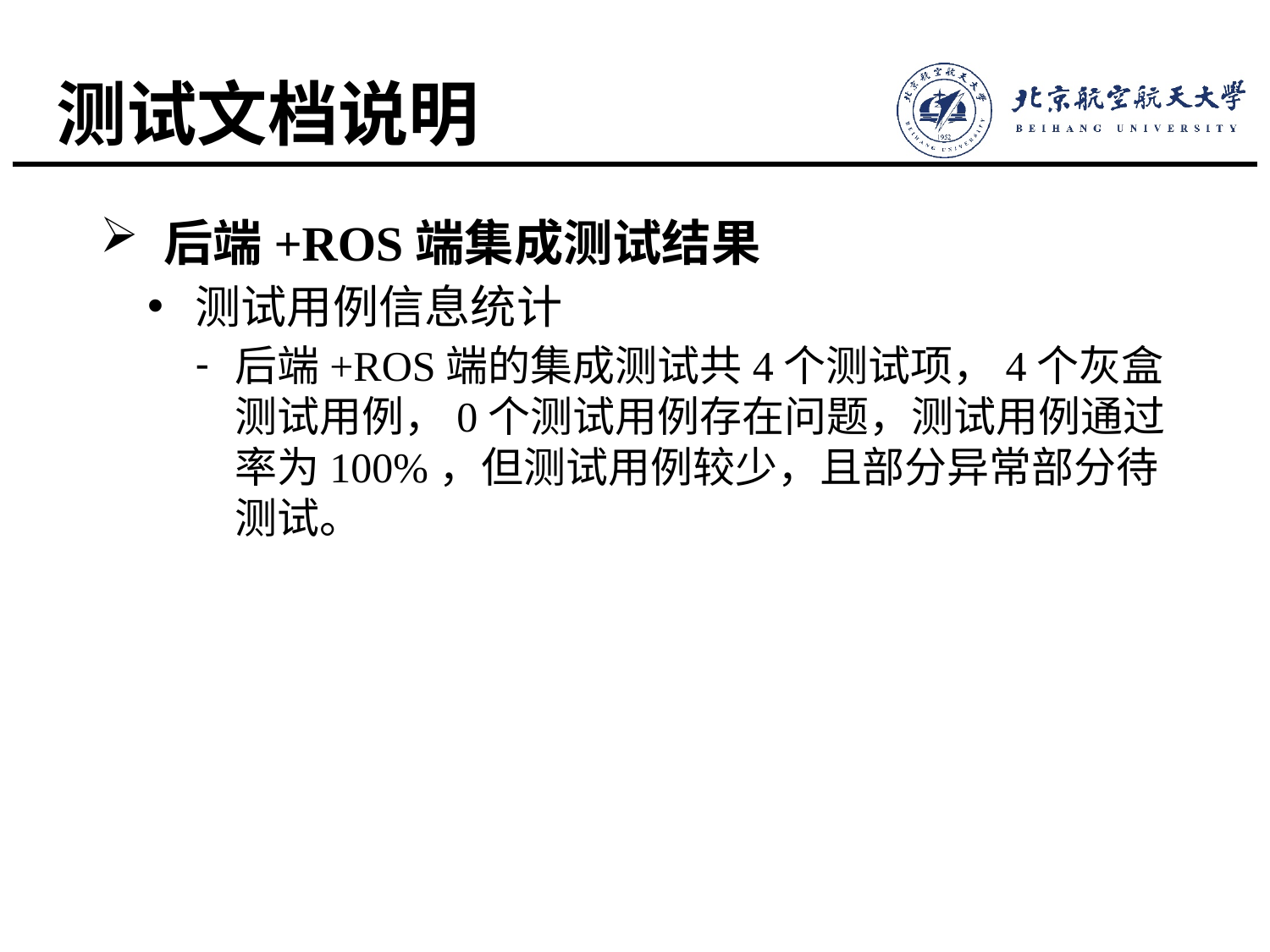

# 测试文档说明
后端+ROS端集成测试结果
测试用例信息统计
后端+ROS端的集成测试共4个测试项，4个灰盒测试用例，0个测试用例存在问题，测试用例通过率为100%，但测试用例较少，且部分异常部分待测试。

23